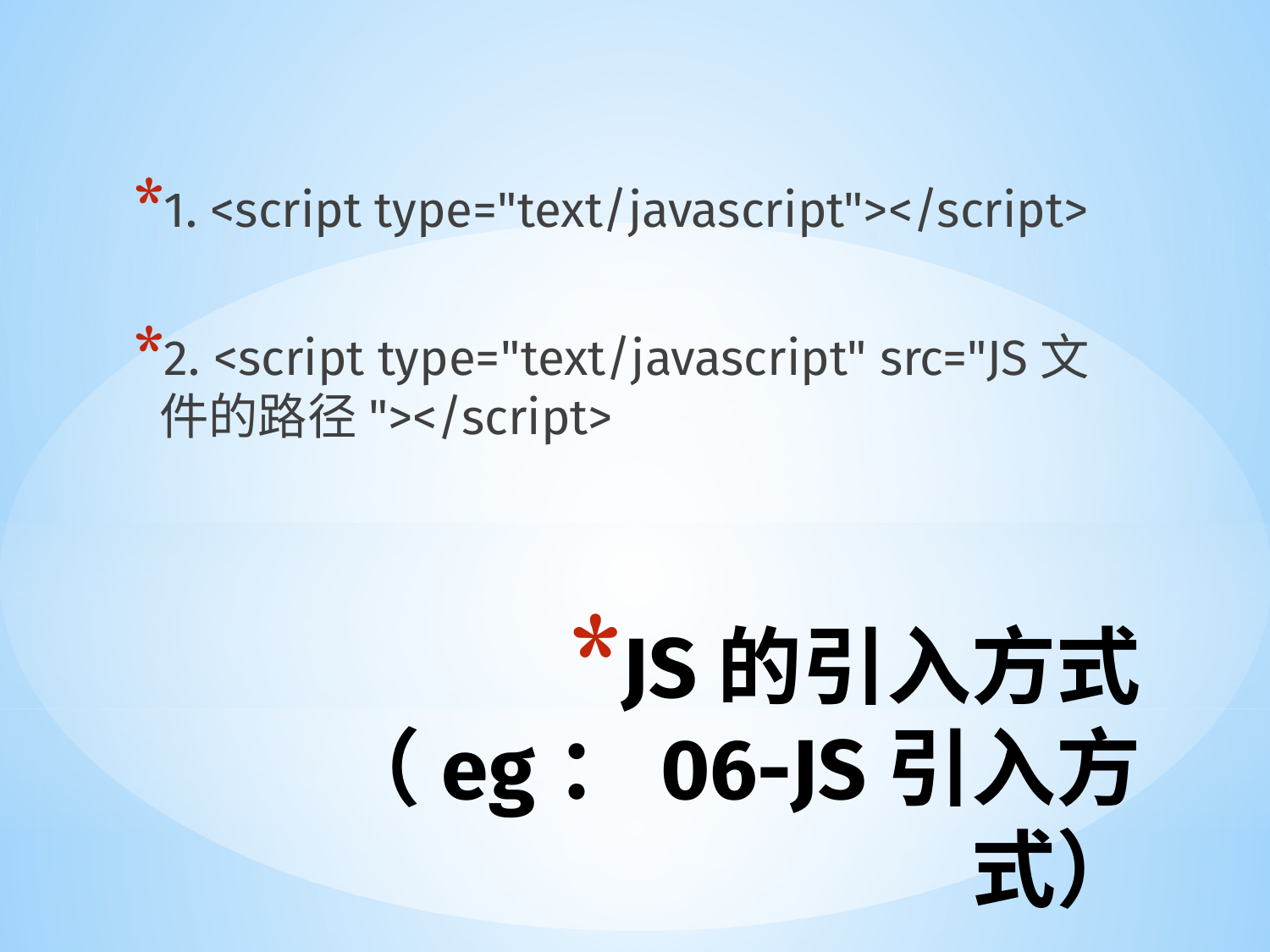

1. <script type="text/javascript"></script>

2. <script type="text/javascript" src="JS文件的路径"></script>
# JS的引入方式 （eg：06-JS引入方式）